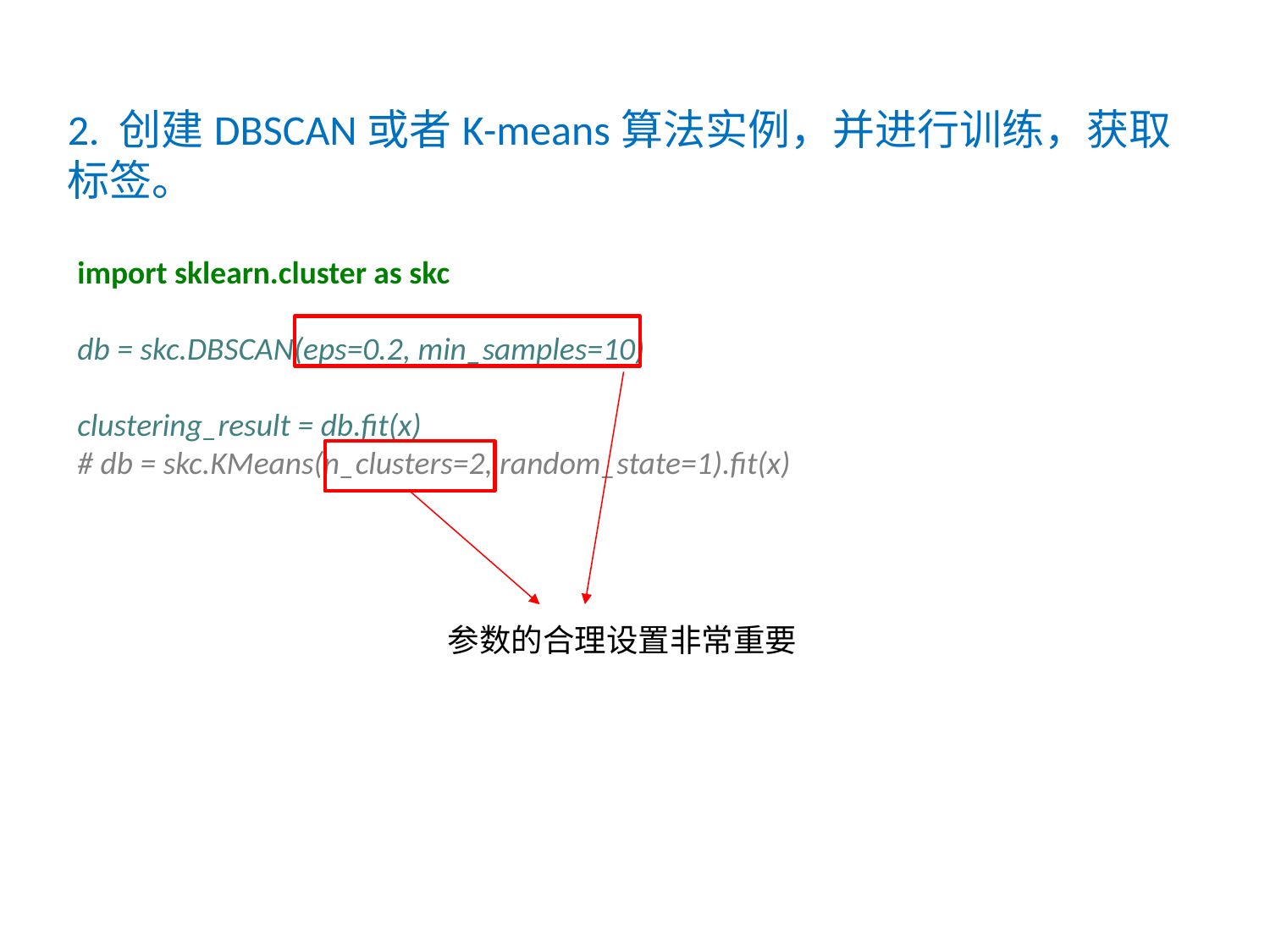

2. 创建DBSCAN或者K-means算法实例，并进行训练，获取标签。

import sklearn.cluster as skc

db = skc.DBSCAN(eps=0.2, min_samples=10)

clustering_result = db.fit(x)
# db = skc.KMeans(n_clusters=2, random_state=1).fit(x)

参数的合理设置非常重要